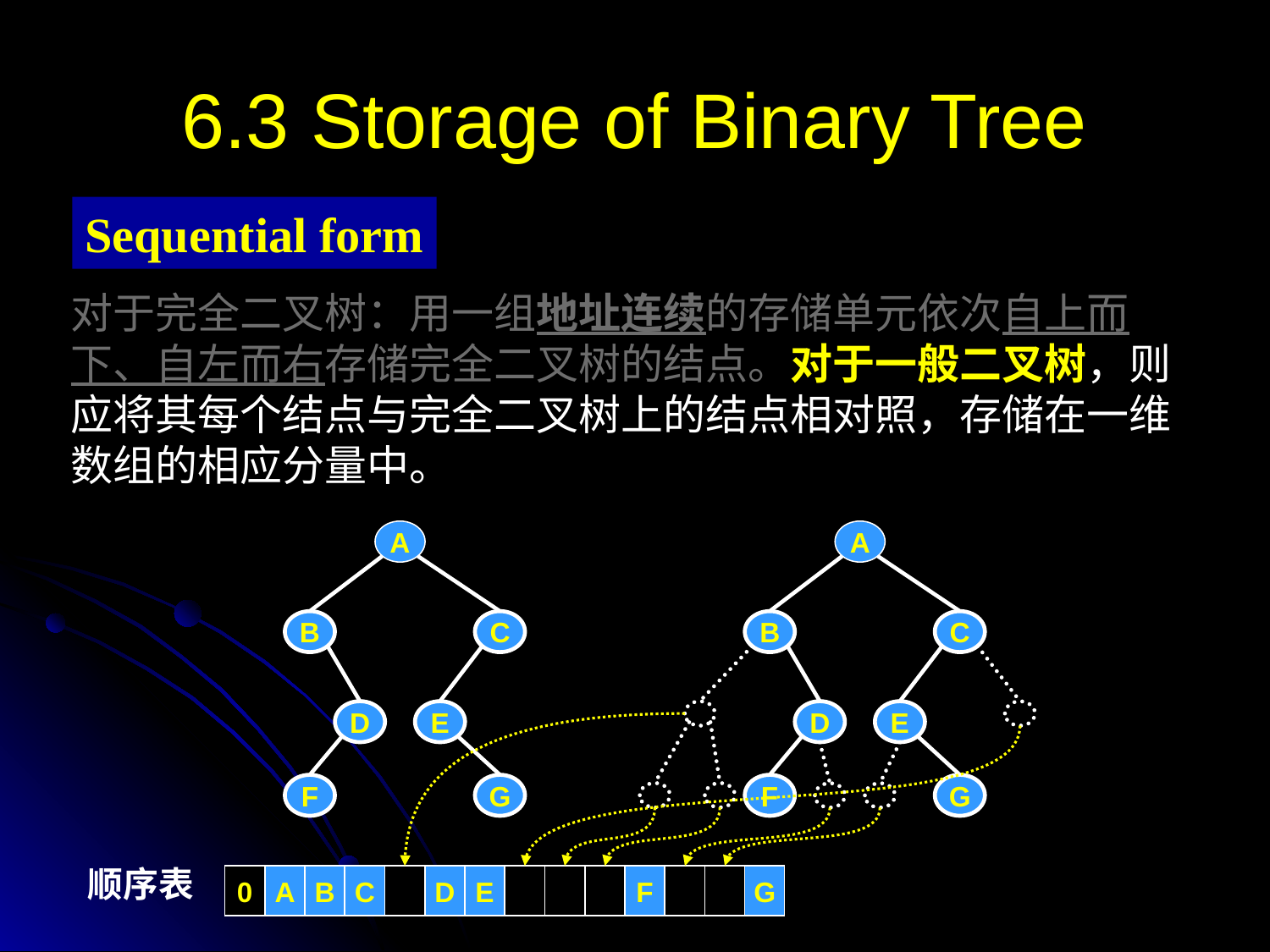

# 6.3 Storage of Binary Tree
Sequential form
对于完全二叉树：用一组地址连续的存储单元依次自上而下、自左而右存储完全二叉树的结点。对于一般二叉树，则应将其每个结点与完全二叉树上的结点相对照，存储在一维数组的相应分量中。
A
B
C
D
E
F
G
A
B
C

D
E

F
G

顺序表
0
A
B
C

D
E

F

G